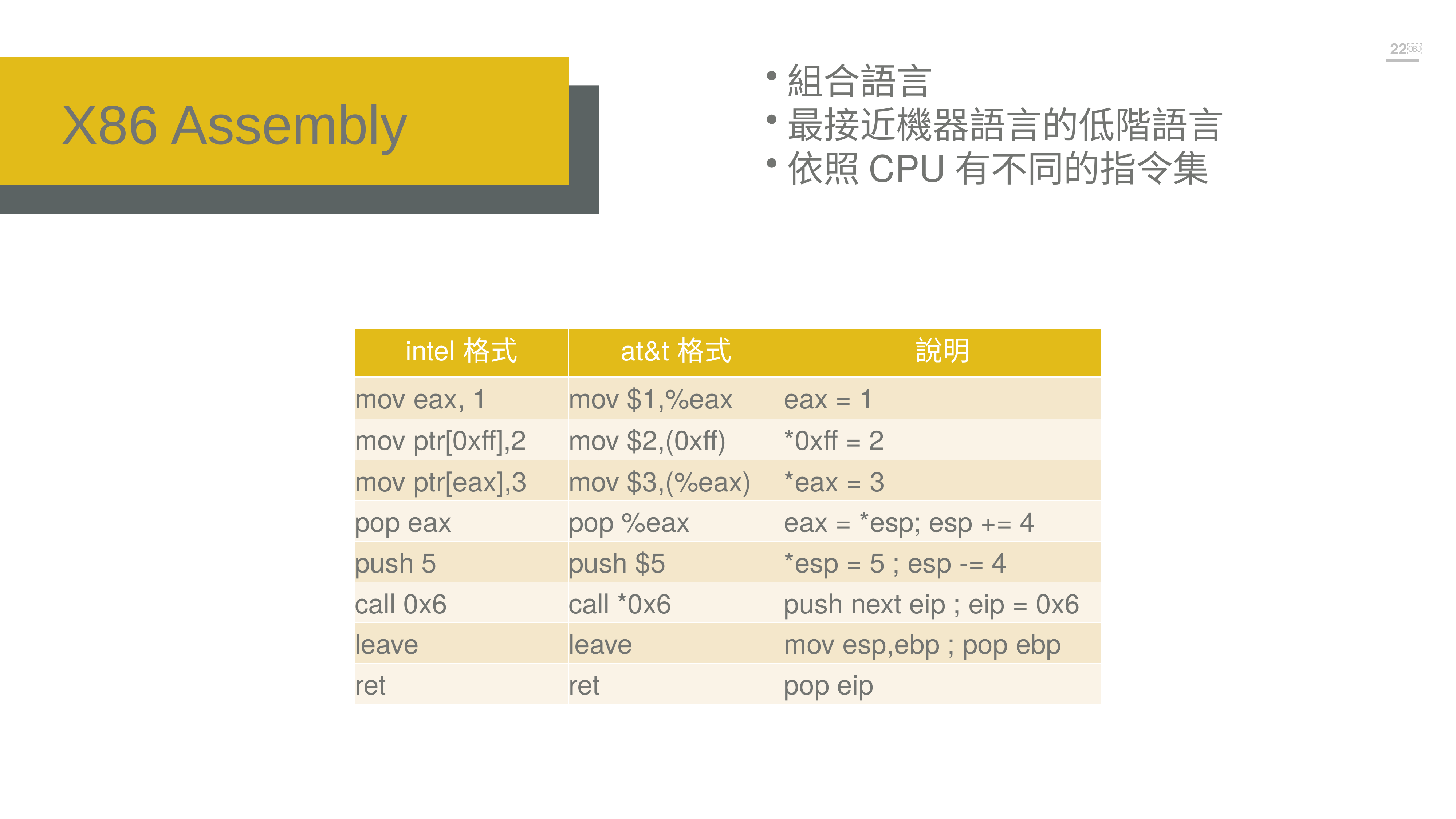

22￼
組合語言
最接近機器語言的低階語言
依照CPU有不同的指令集
X86 Assembly
| intel格式 | at&t格式 | 說明 |
| --- | --- | --- |
| mov eax, 1 | mov $1,%eax | eax = 1 |
| mov ptr[0xff],2 | mov $2,(0xff) | \*0xff = 2 |
| mov ptr[eax],3 | mov $3,(%eax) | \*eax = 3 |
| pop eax | pop %eax | eax = \*esp; esp += 4 |
| push 5 | push $5 | \*esp = 5 ; esp -= 4 |
| call 0x6 | call \*0x6 | push next eip ; eip = 0x6 |
| leave | leave | mov esp,ebp ; pop ebp |
| ret | ret | pop eip |